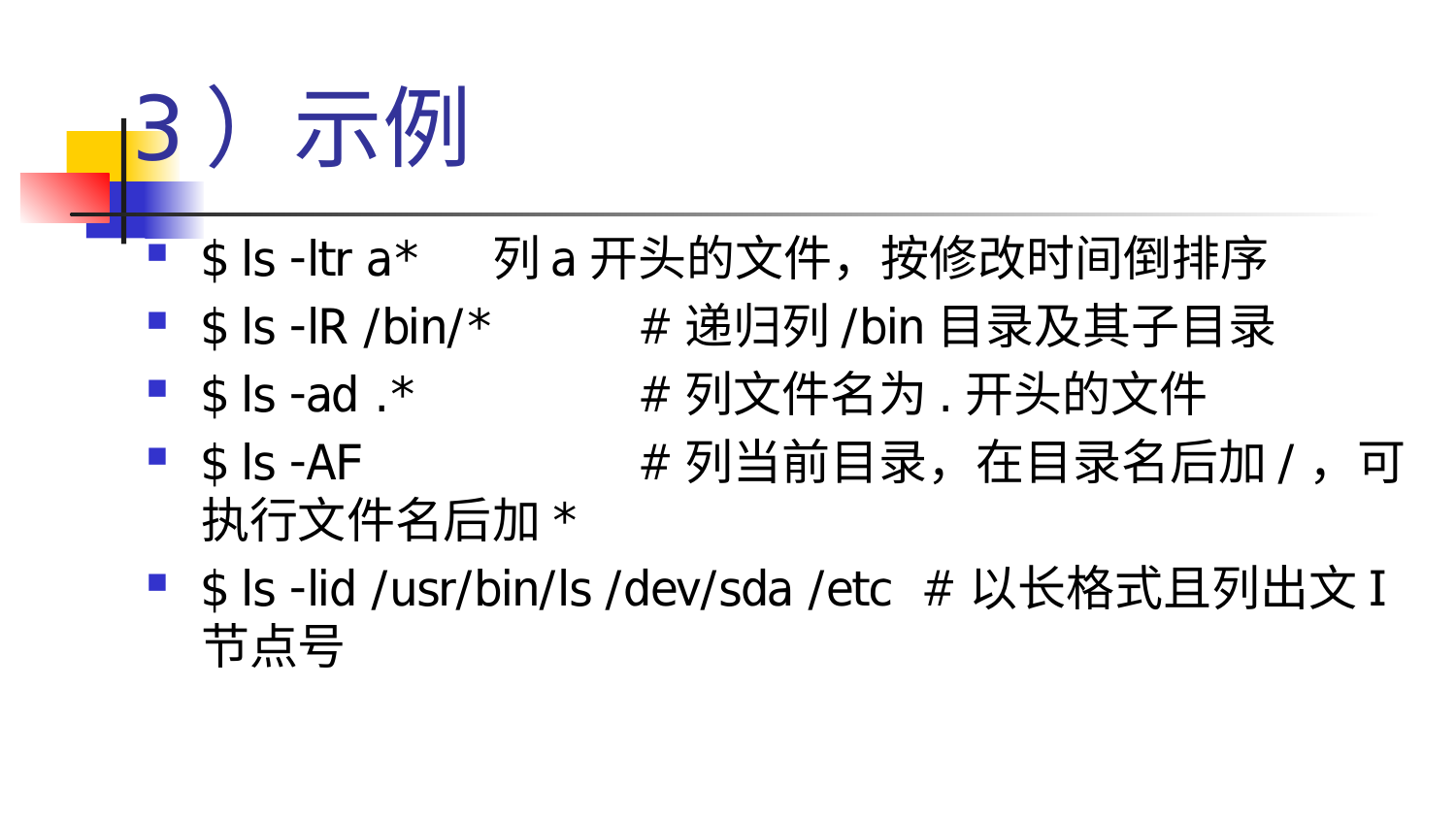

# 3）示例
$ ls -ltr a*  	列a开头的文件，按修改时间倒排序
$ ls -lR /bin/* 	#递归列/bin目录及其子目录
$ ls -ad .* 		#列文件名为.开头的文件
$ ls -AF 		#列当前目录，在目录名后加/，可执行文件名后加*
$ ls -lid /usr/bin/ls /dev/sda /etc  #以长格式且列出文I节点号